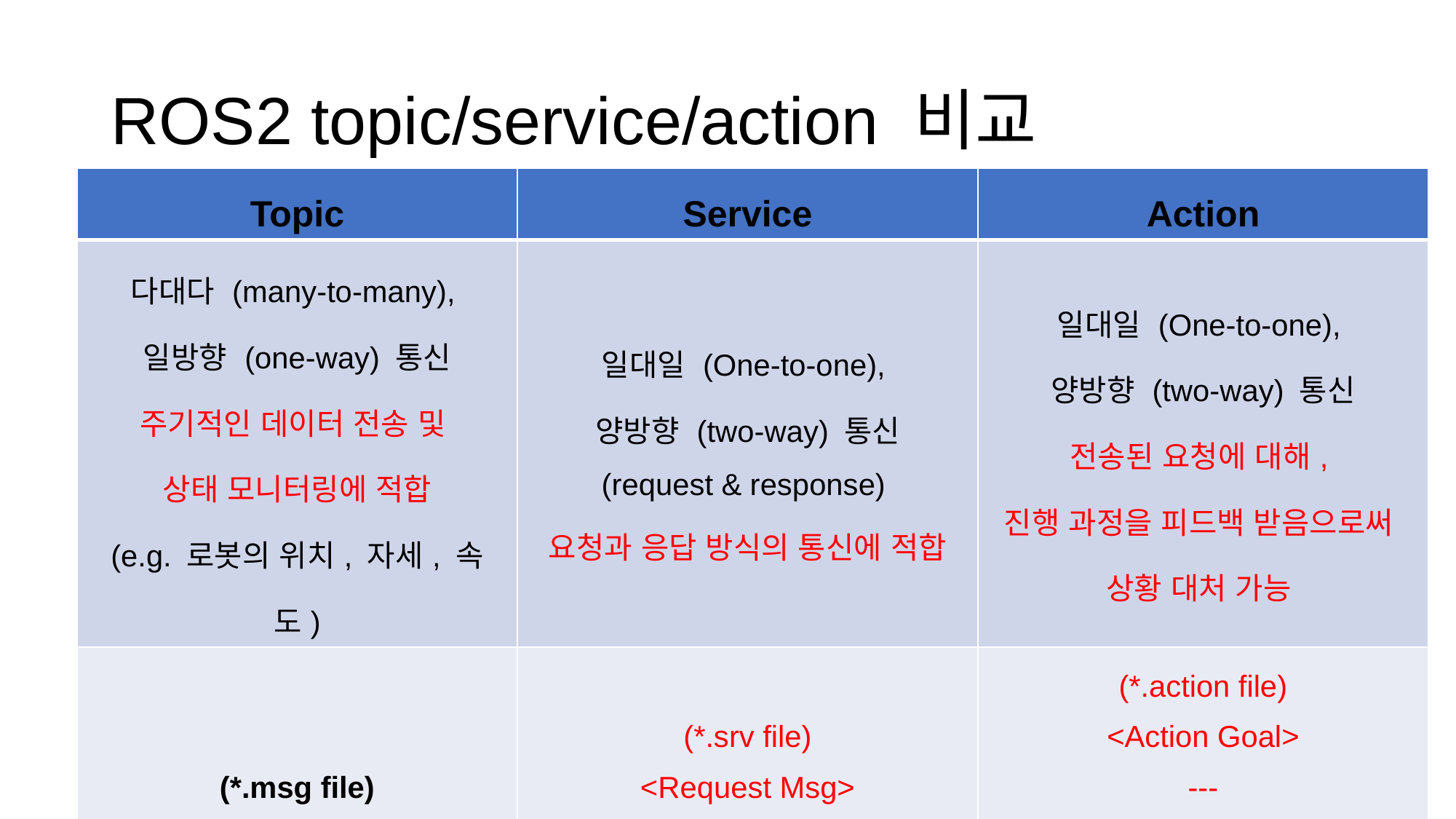

# ROS2 topic/service/action 비교
| Topic | Service | Action |
| --- | --- | --- |
| 다대다 (many-to-many),  일방향 (one-way) 통신 주기적인 데이터 전송 및 상태 모니터링에 적합 (e.g. 로봇의 위치, 자세, 속도) | 일대일 (One-to-one), 양방향 (two-way) 통신 (request & response)  요청과 응답 방식의 통신에 적합 | 일대일 (One-to-one), 양방향 (two-way) 통신 전송된 요청에 대해, 진행 과정을 피드백 받음으로써 상황 대처 가능 |
| (\*.msg file) <fieldType> <fieldname> | (\*.srv file) <Request Msg> --- <Response Msg> | (\*.action file) <Action Goal> --- <Action Result> --- <Action Feedback> |